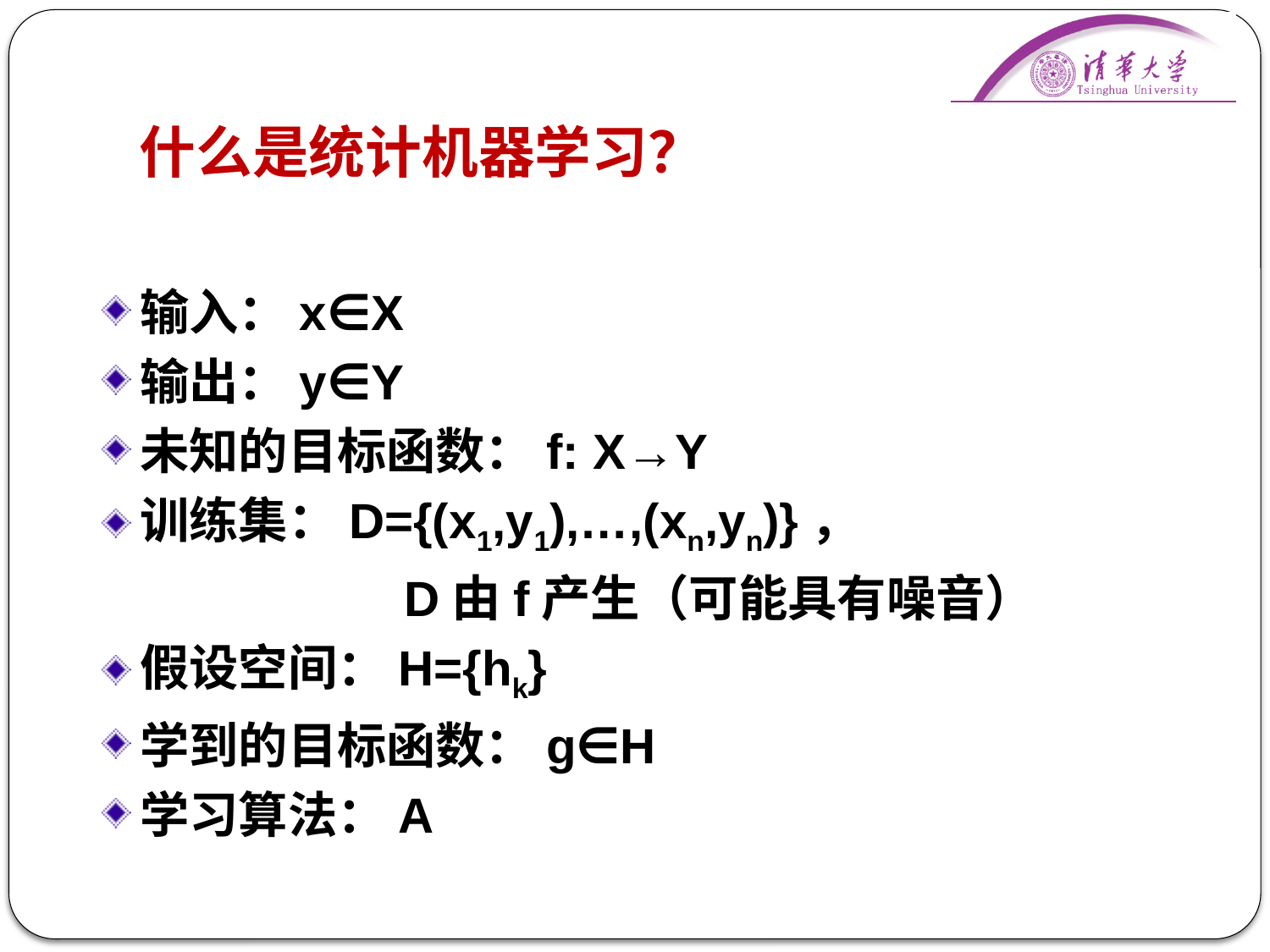

# 什么是统计机器学习？
输入：x∈X
输出：y∈Y
未知的目标函数：f: X→Y
训练集：D={(x1,y1),…,(xn,yn)}，
                      D由f产生（可能具有噪音）
假设空间：H={hk}
学到的目标函数：g∈H
学习算法：A

3